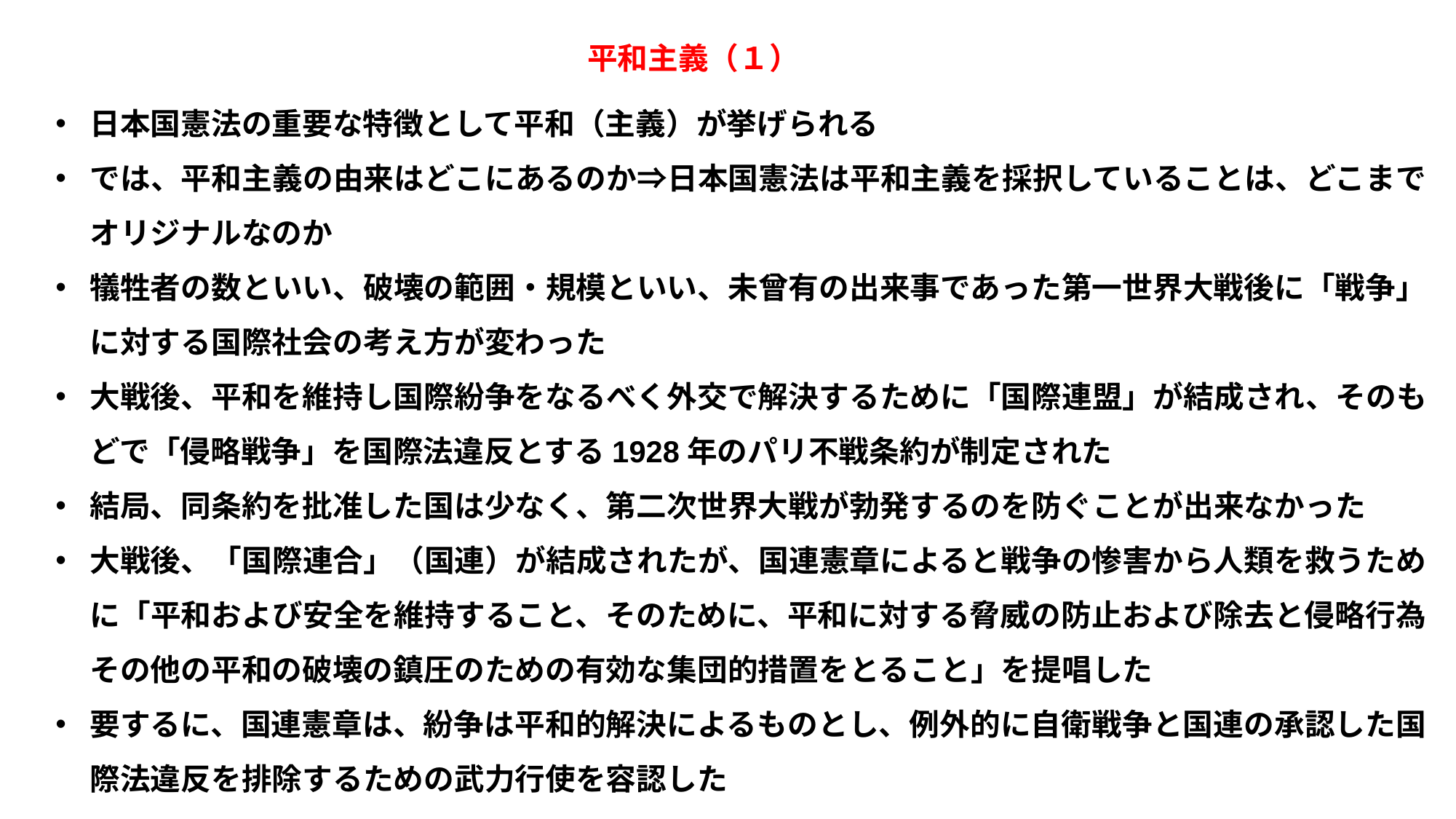

平和主義（１）
日本国憲法の重要な特徴として平和（主義）が挙げられる
では、平和主義の由来はどこにあるのか⇒日本国憲法は平和主義を採択していることは、どこまでオリジナルなのか
犠牲者の数といい、破壊の範囲・規模といい、未曾有の出来事であった第一世界大戦後に「戦争」に対する国際社会の考え方が変わった
大戦後、平和を維持し国際紛争をなるべく外交で解決するために「国際連盟」が結成され、そのもどで「侵略戦争」を国際法違反とする1928年のパリ不戦条約が制定された
結局、同条約を批准した国は少なく、第二次世界大戦が勃発するのを防ぐことが出来なかった
大戦後、「国際連合」（国連）が結成されたが、国連憲章によると戦争の惨害から人類を救うために「平和および安全を維持すること、そのために、平和に対する脅威の防止および除去と侵略行為その他の平和の破壊の鎮圧のための有効な集団的措置をとること」を提唱した
要するに、国連憲章は、紛争は平和的解決によるものとし、例外的に自衛戦争と国連の承認した国際法違反を排除するための武力行使を容認した